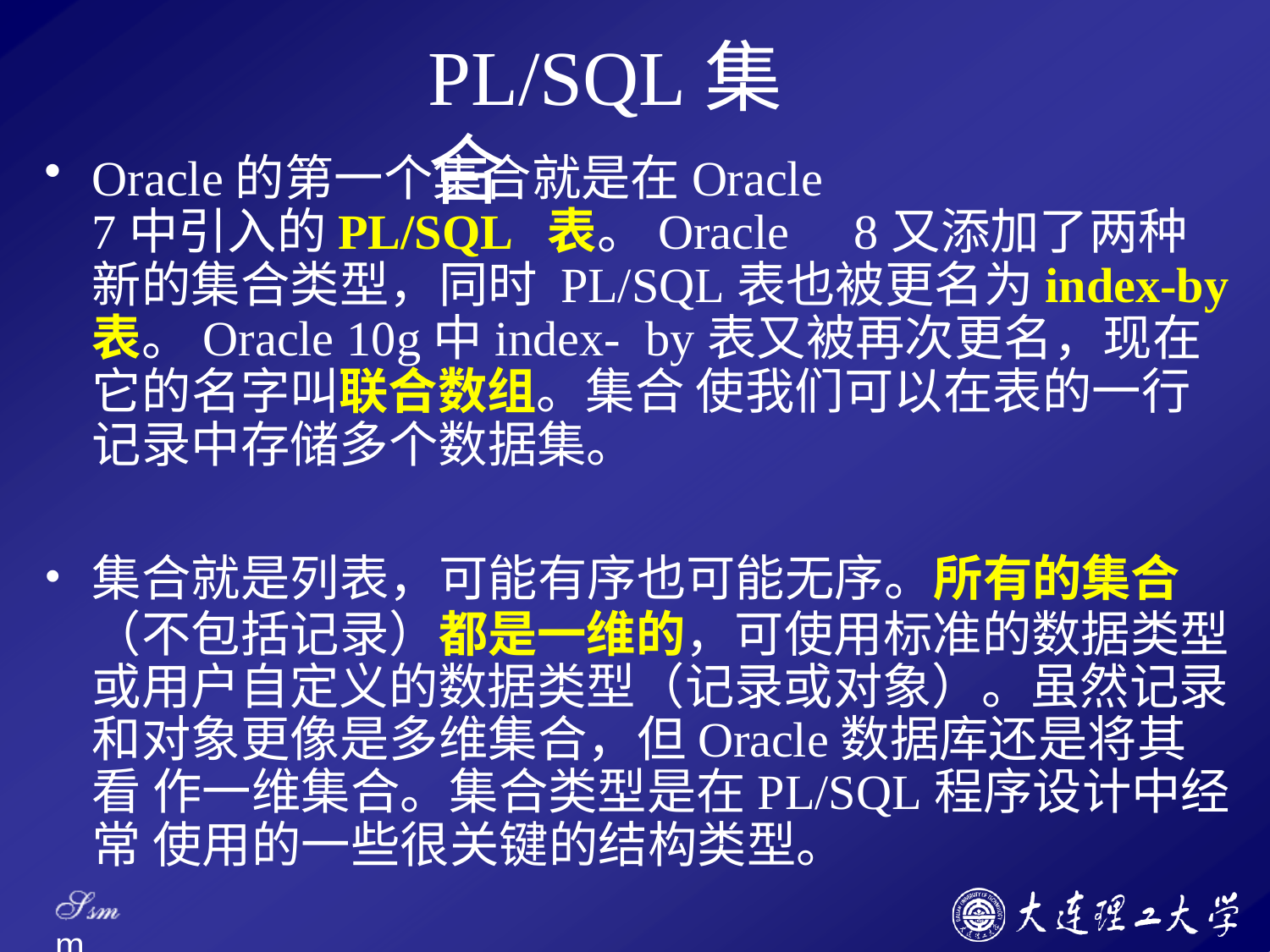

# PL/SQL集合
Oracle的第一个集合就是在Oracle 7中引入的PL/SQL  表。Oracle	8又添加了两种新的集合类型，同时 PL/SQL表也被更名为index-by表。Oracle 10g中index-  by表又被再次更名，现在它的名字叫联合数组。集合 使我们可以在表的一行记录中存储多个数据集。

集合就是列表，可能有序也可能无序。所有的集合
（不包括记录）都是一维的，可使用标准的数据类型 或用户自定义的数据类型（记录或对象）。虽然记录 和对象更像是多维集合，但Oracle数据库还是将其看 作一维集合。集合类型是在PL/SQL程序设计中经常 使用的一些很关键的结构类型。

Ssm